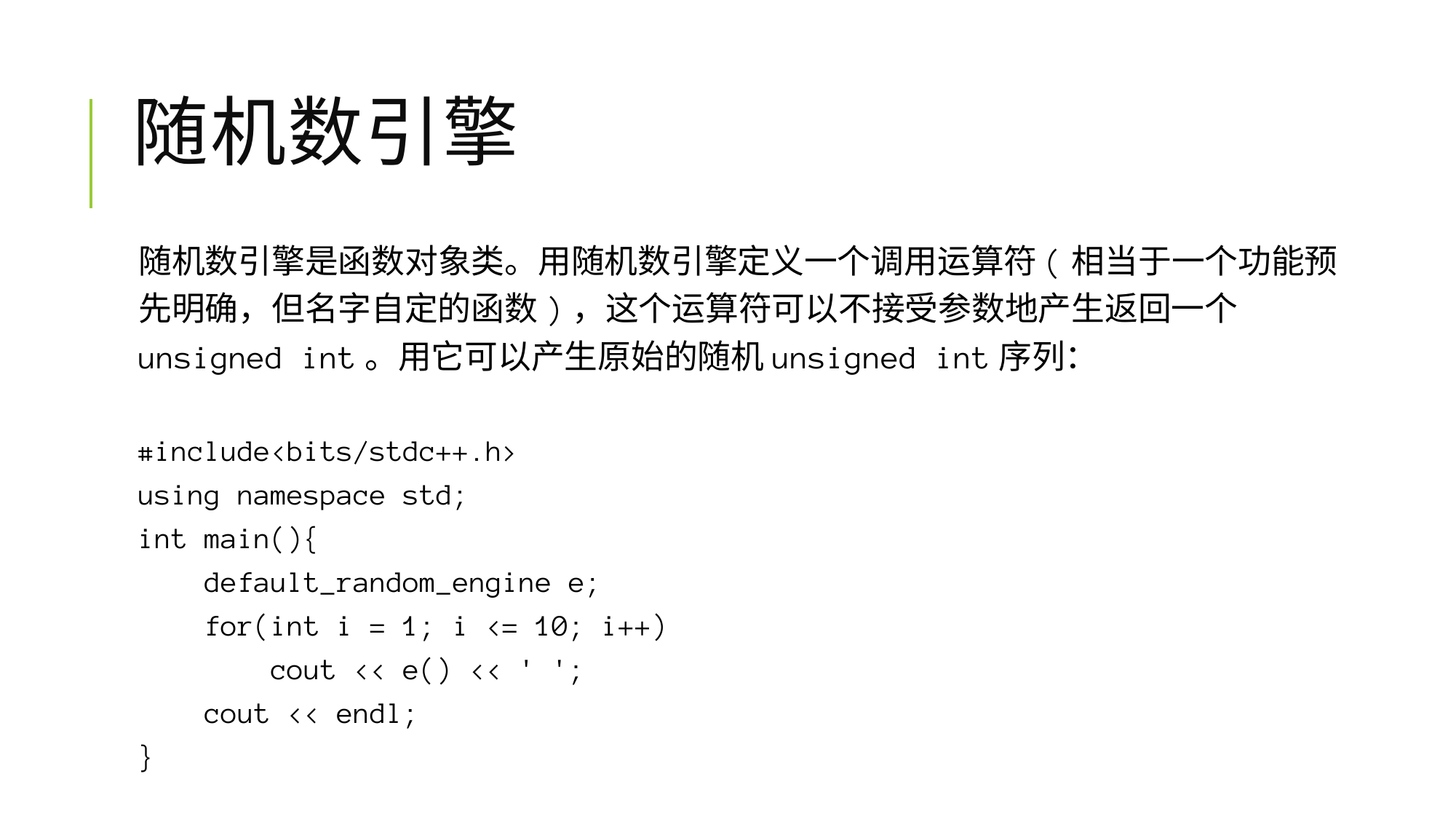

# 随机数引擎
随机数引擎是函数对象类。用随机数引擎定义一个调用运算符(相当于一个功能预先明确，但名字自定的函数)，这个运算符可以不接受参数地产生返回一个unsigned int。用它可以产生原始的随机unsigned int序列：

#include<bits/stdc++.h>
using namespace std;
int main(){
    default_random_engine e;
    for(int i = 1; i <= 10; i++)
        cout << e() << ' ';
    cout << endl;
}